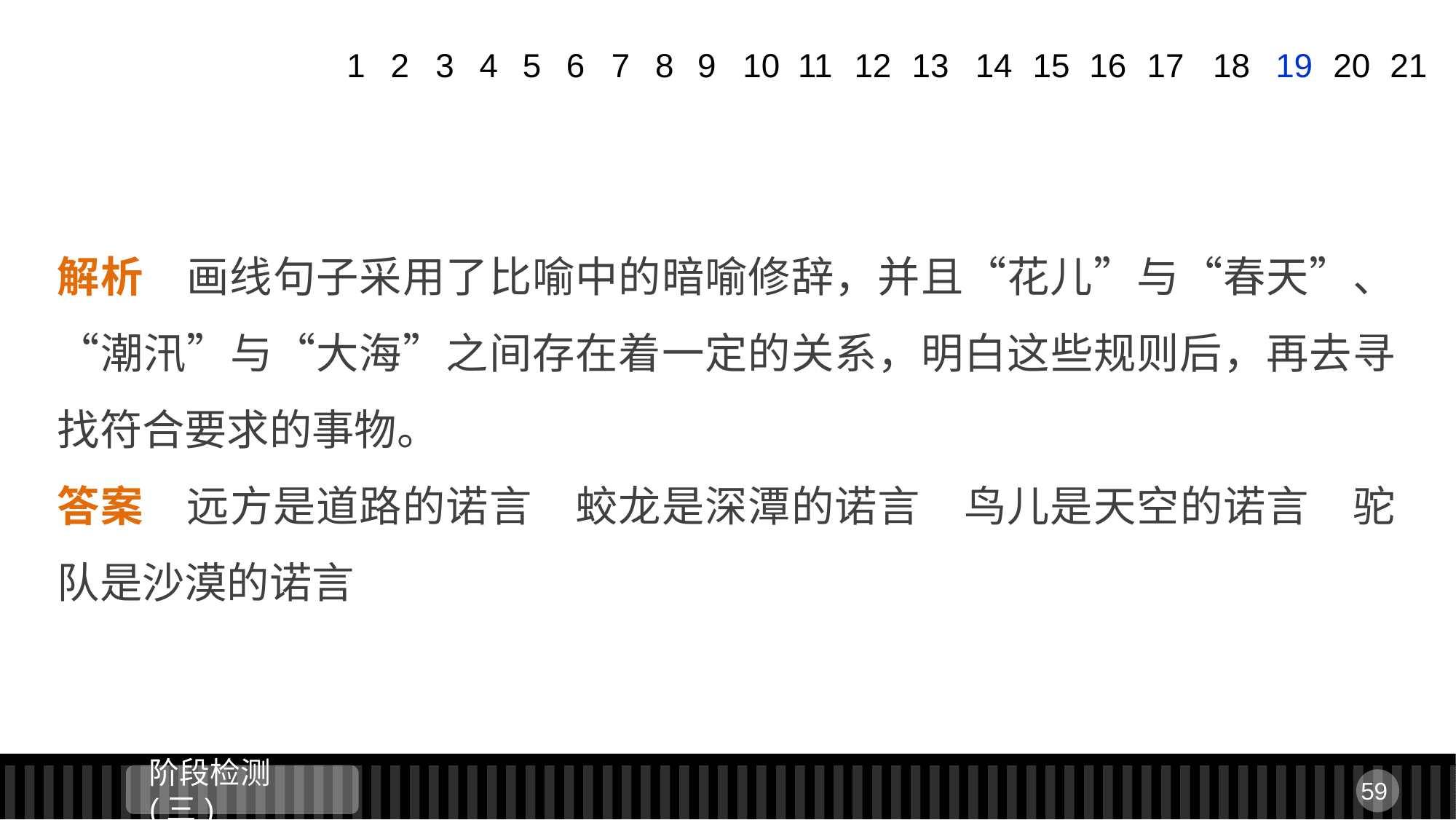

1
2
3
4
5
6
7
8
9
11
12
13
14
15
16
17
18
19
20
21
10
解析　画线句子采用了比喻中的暗喻修辞，并且“花儿”与“春天”、“潮汛”与“大海”之间存在着一定的关系，明白这些规则后，再去寻找符合要求的事物。
答案　远方是道路的诺言　蛟龙是深潭的诺言　鸟儿是天空的诺言　驼队是沙漠的诺言